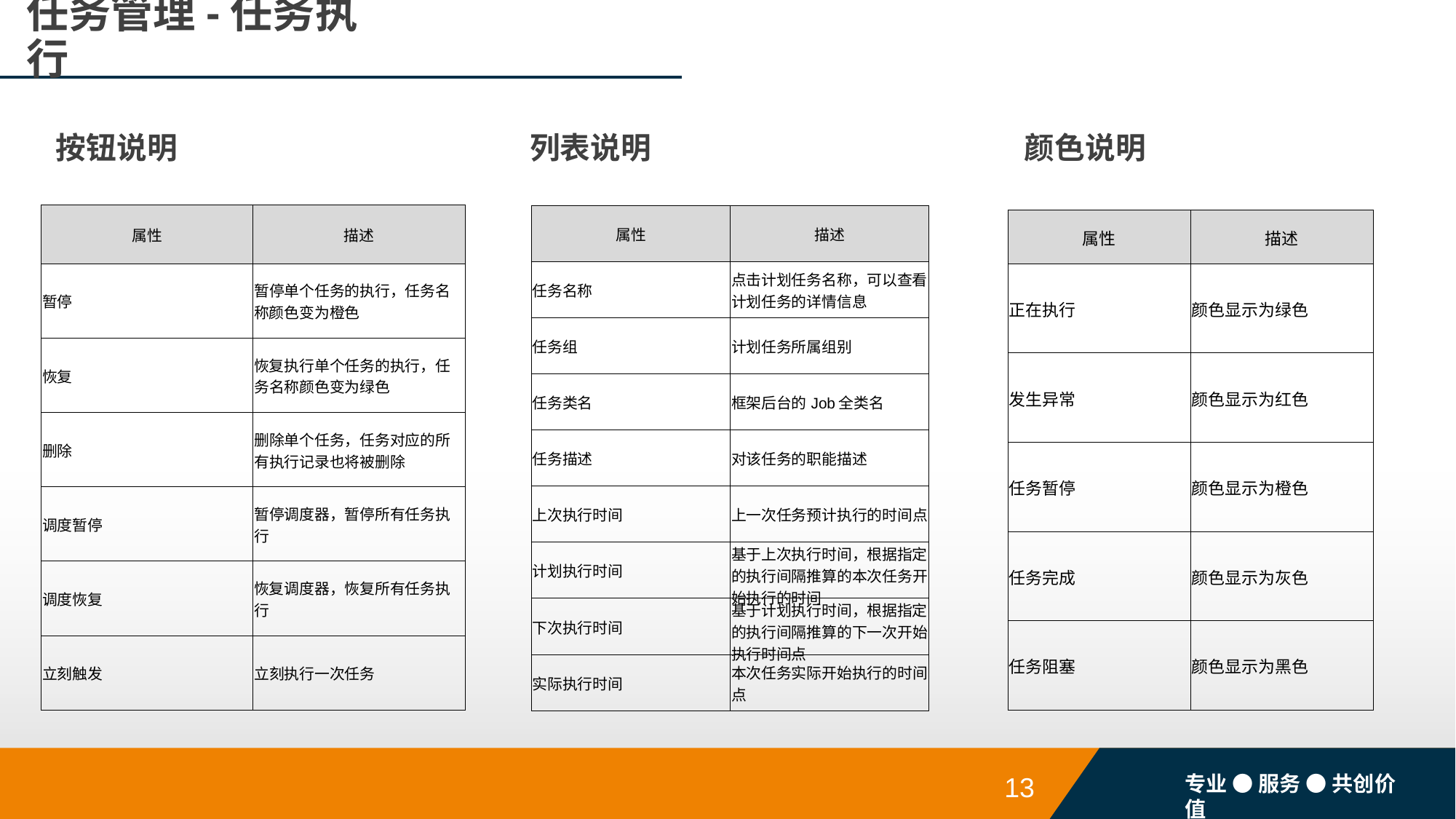

# 任务管理-任务执行
按钮说明
列表说明
颜色说明
| 属性 | 描述 |
| --- | --- |
| 暂停 | 暂停单个任务的执行，任务名称颜色变为橙色 |
| 恢复 | 恢复执行单个任务的执行，任务名称颜色变为绿色 |
| 删除 | 删除单个任务，任务对应的所有执行记录也将被删除 |
| 调度暂停 | 暂停调度器，暂停所有任务执行 |
| 调度恢复 | 恢复调度器，恢复所有任务执行 |
| 立刻触发 | 立刻执行一次任务 |
| 属性 | 描述 |
| --- | --- |
| 任务名称 | 点击计划任务名称，可以查看计划任务的详情信息 |
| 任务组 | 计划任务所属组别 |
| 任务类名 | 框架后台的Job全类名 |
| 任务描述 | 对该任务的职能描述 |
| 上次执行时间 | 上一次任务预计执行的时间点 |
| 计划执行时间 | 基于上次执行时间，根据指定的执行间隔推算的本次任务开始执行的时间 |
| 下次执行时间 | 基于计划执行时间，根据指定的执行间隔推算的下一次开始执行时间点 |
| 实际执行时间 | 本次任务实际开始执行的时间点 |
| 属性 | 描述 |
| --- | --- |
| 正在执行 | 颜色显示为绿色 |
| 发生异常 | 颜色显示为红色 |
| 任务暂停 | 颜色显示为橙色 |
| 任务完成 | 颜色显示为灰色 |
| 任务阻塞 | 颜色显示为黑色 |